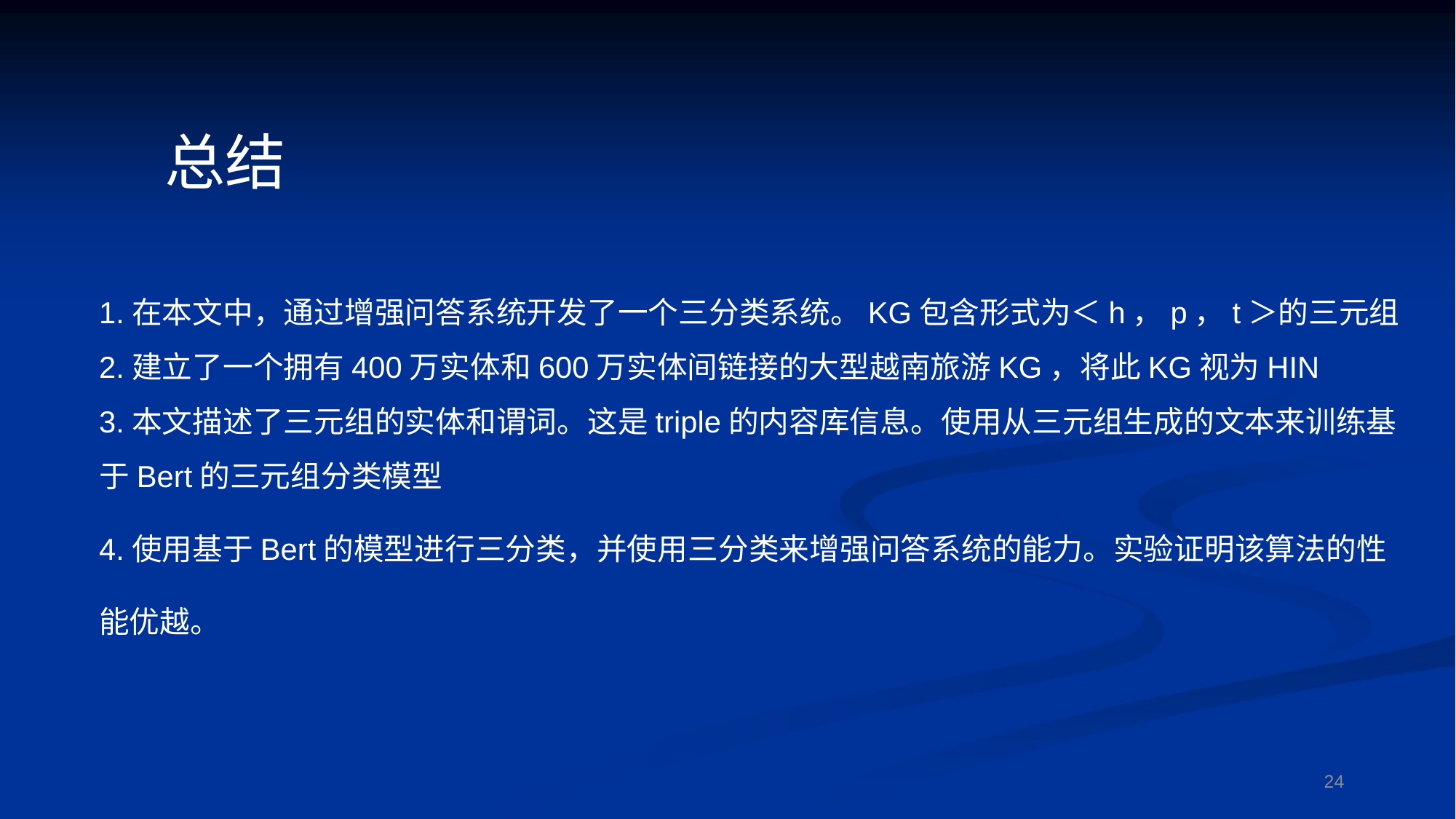

总结
1.在本文中，通过增强问答系统开发了一个三分类系统。KG包含形式为＜h，p，t＞的三元组
2.建立了一个拥有400万实体和600万实体间链接的大型越南旅游KG，将此KG视为HIN
3.本文描述了三元组的实体和谓词。这是triple的内容库信息。使用从三元组生成的文本来训练基于Bert的三元组分类模型
4.使用基于Bert的模型进行三分类，并使用三分类来增强问答系统的能力。实验证明该算法的性能优越。
24